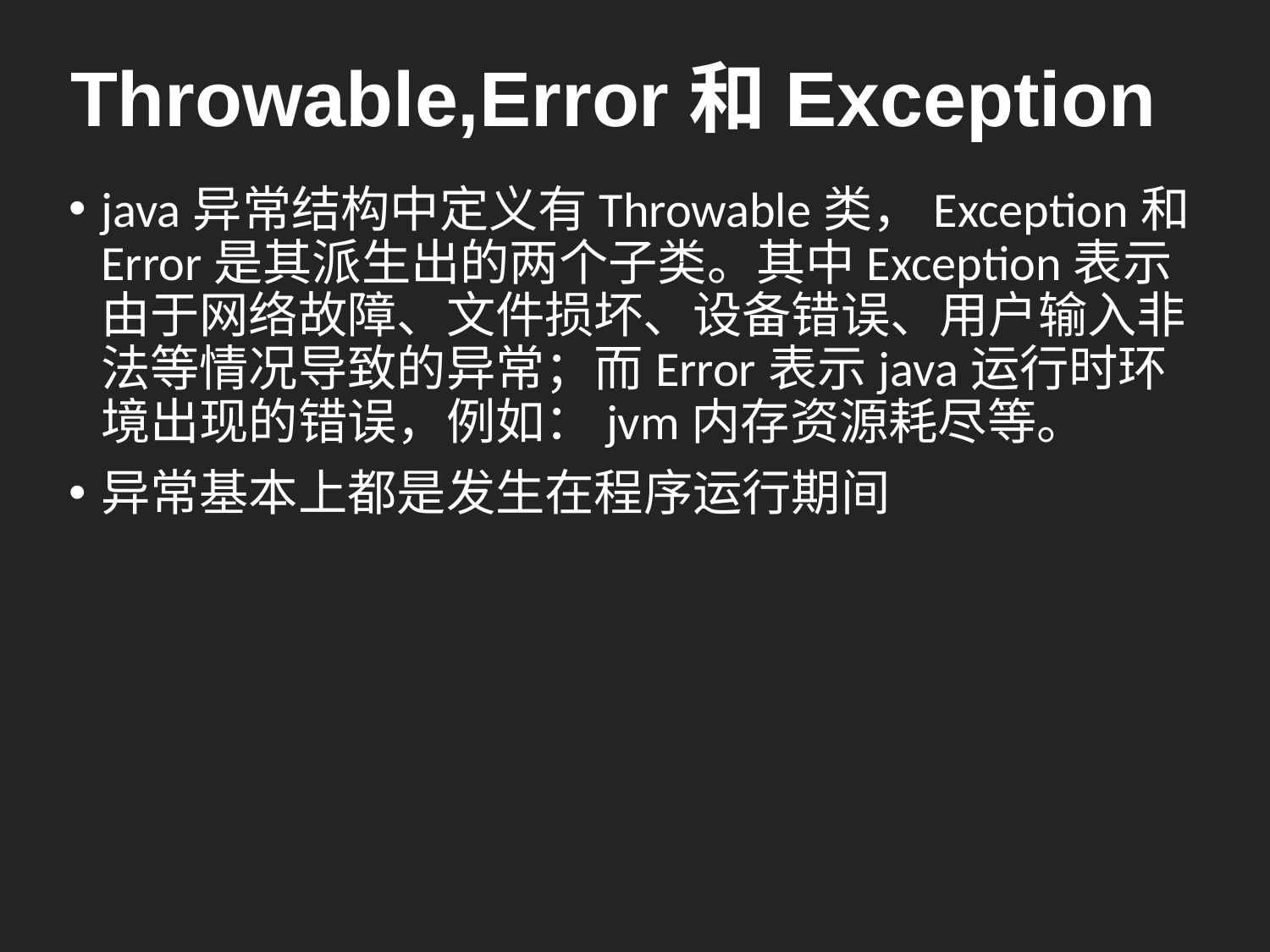

# Throwable,Error和Exception
java异常结构中定义有Throwable类，Exception和Error是其派生出的两个子类。其中Exception表示由于网络故障、文件损坏、设备错误、用户输入非法等情况导致的异常；而Error表示java运行时环境出现的错误，例如：jvm内存资源耗尽等。
异常基本上都是发生在程序运行期间